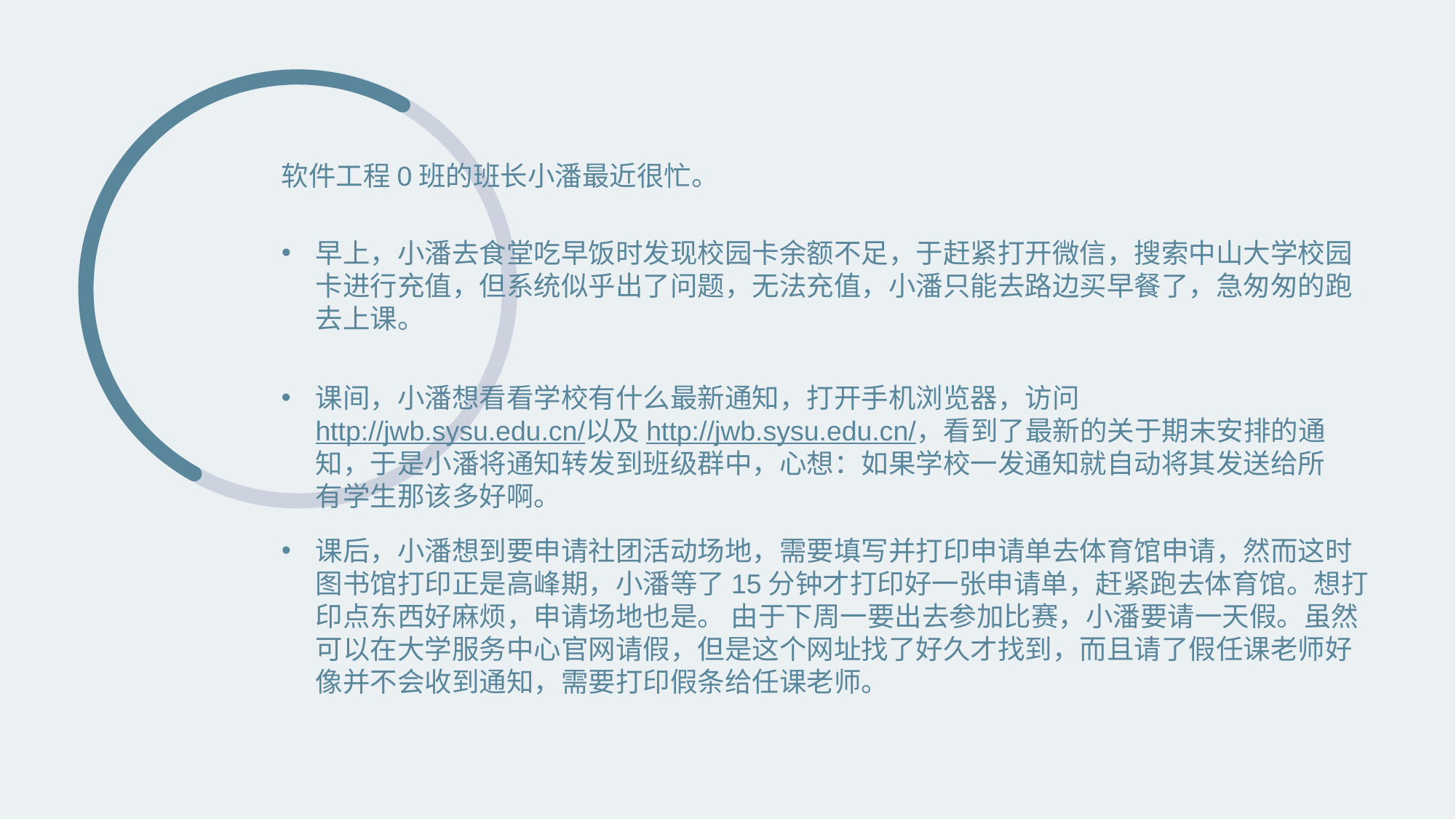

软件工程0班的班长小潘最近很忙。

早上，小潘去食堂吃早饭时发现校园卡余额不足，于赶紧打开微信，搜索中山大学校园卡进行充值，但系统似乎出了问题，无法充值，小潘只能去路边买早餐了，急匆匆的跑去上课。

课间，小潘想看看学校有什么最新通知，打开手机浏览器，访问http://jwb.sysu.edu.cn/以及http://jwb.sysu.edu.cn/，看到了最新的关于期末安排的通知，于是小潘将通知转发到班级群中，心想：如果学校一发通知就自动将其发送给所有学生那该多好啊。

课后，小潘想到要申请社团活动场地，需要填写并打印申请单去体育馆申请，然而这时图书馆打印正是高峰期，小潘等了15分钟才打印好一张申请单，赶紧跑去体育馆。想打印点东西好麻烦，申请场地也是。 由于下周一要出去参加比赛，小潘要请一天假。虽然可以在大学服务中心官网请假，但是这个网址找了好久才找到，而且请了假任课老师好像并不会收到通知，需要打印假条给任课老师。